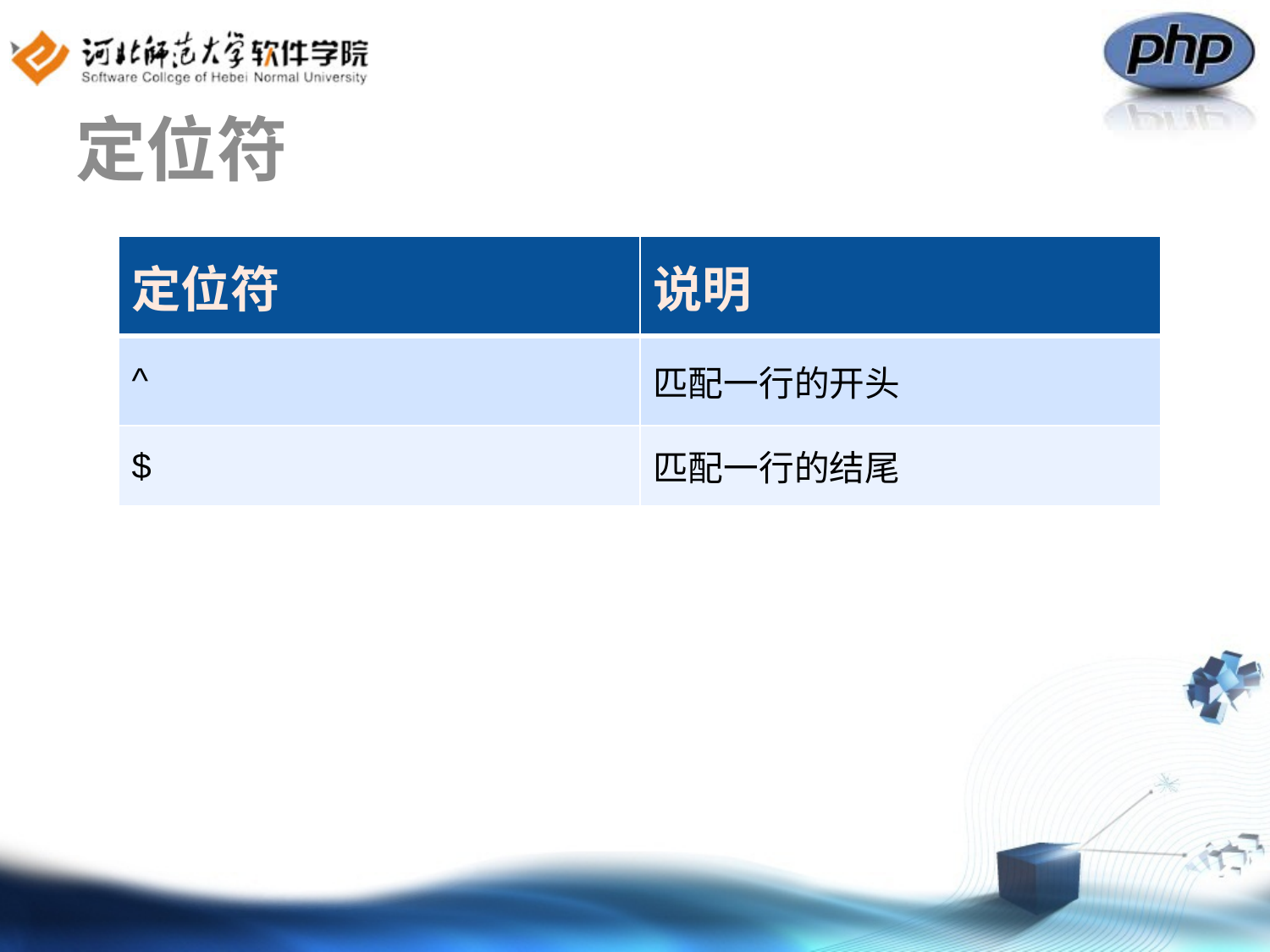

# 定位符
| 定位符 | 说明 |
| --- | --- |
| ^ | 匹配一行的开头 |
| $ | 匹配一行的结尾 |